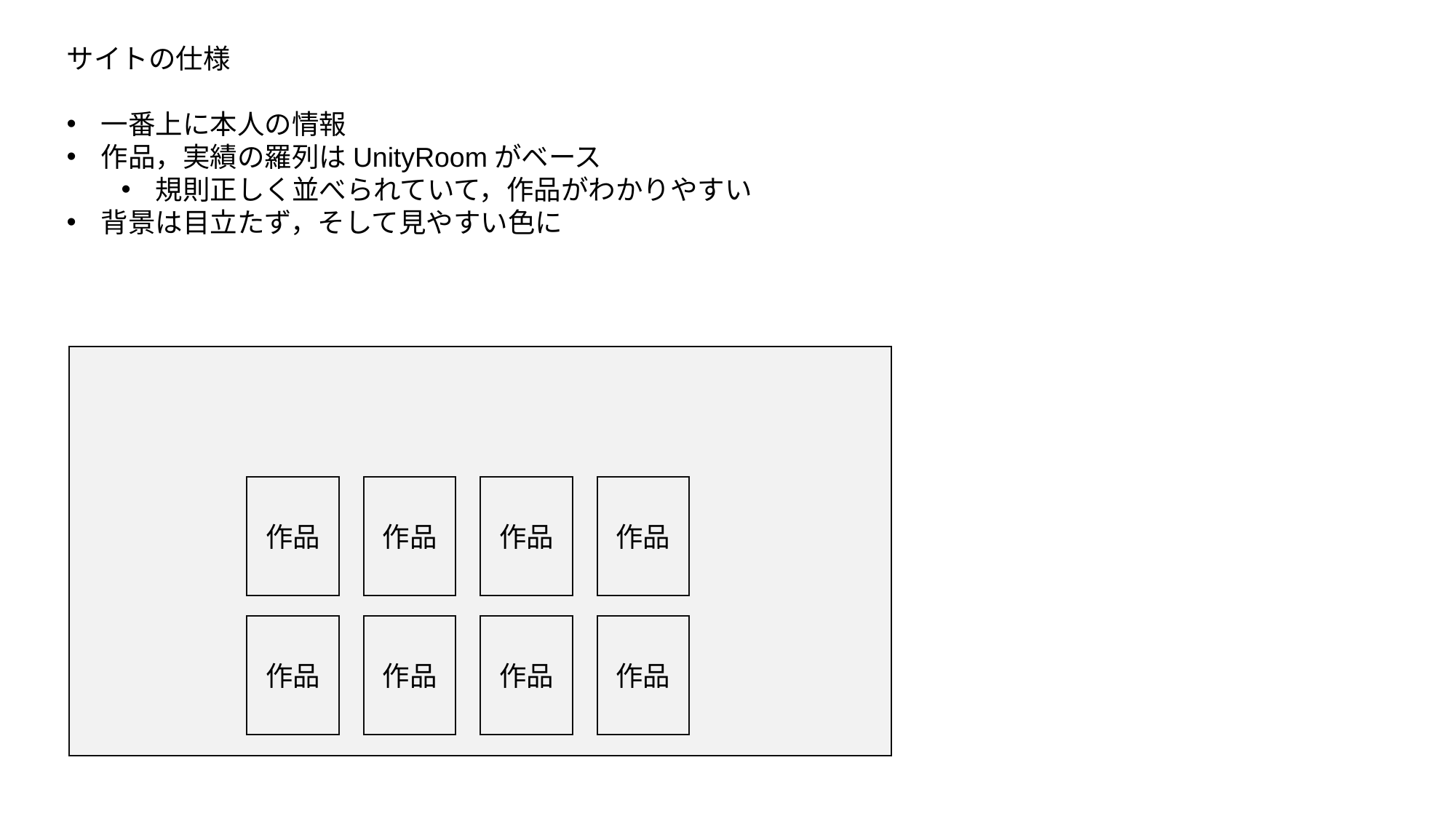

サイトの仕様

一番上に本人の情報
作品，実績の羅列はUnityRoomがベース
規則正しく並べられていて，作品がわかりやすい
背景は目立たず，そして見やすい色に

作品
作品
作品
作品
作品
作品
作品
作品